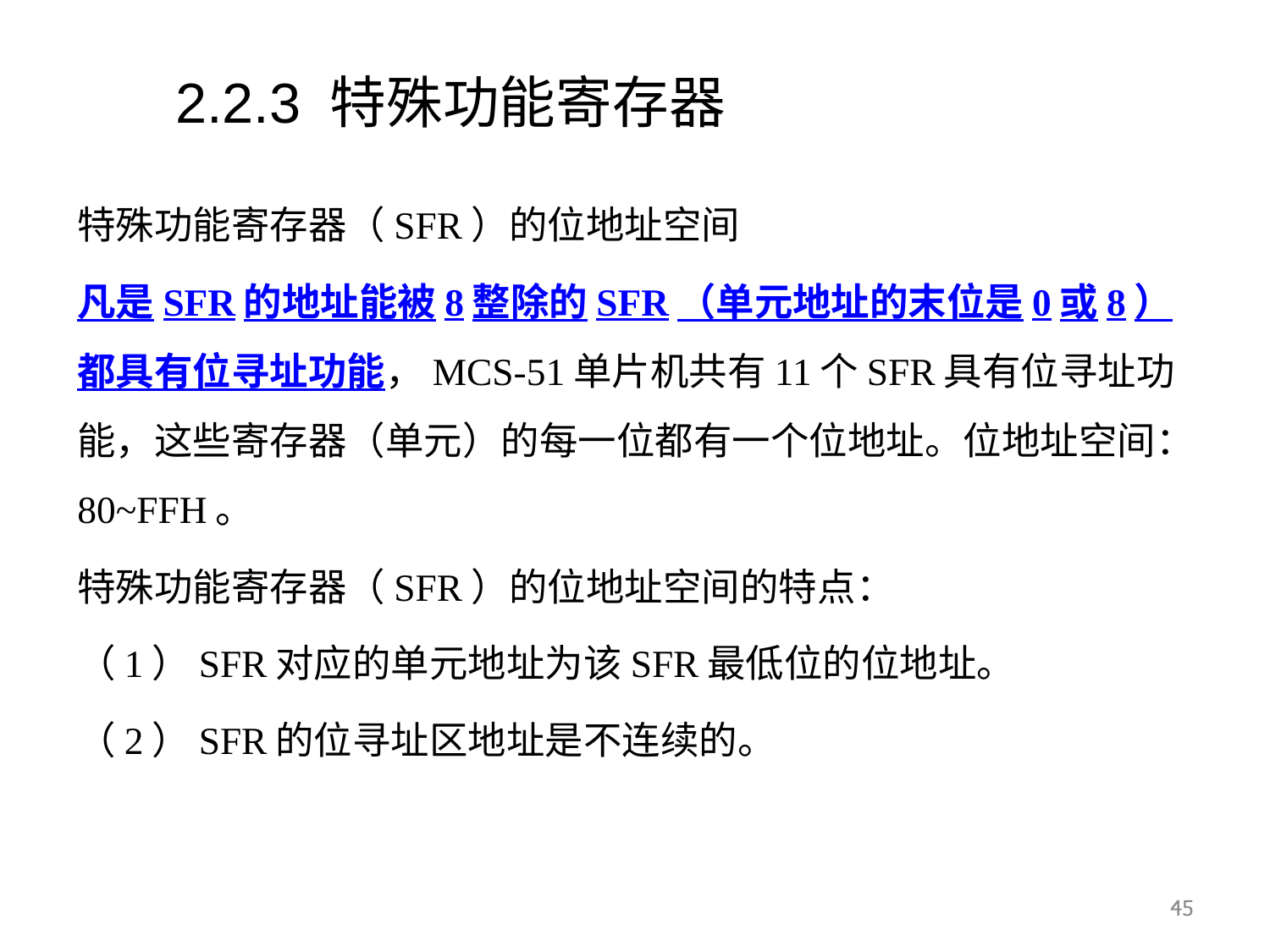

# 2.2.3 特殊功能寄存器
	特殊功能寄存器（SFR）的位地址空间
	凡是SFR的地址能被8整除的SFR（单元地址的末位是0或8）都具有位寻址功能，MCS-51单片机共有11个SFR具有位寻址功能，这些寄存器（单元）的每一位都有一个位地址。位地址空间：80~FFH。
	特殊功能寄存器（SFR）的位地址空间的特点：
	（1）SFR对应的单元地址为该SFR最低位的位地址。
	（2）SFR的位寻址区地址是不连续的。

45